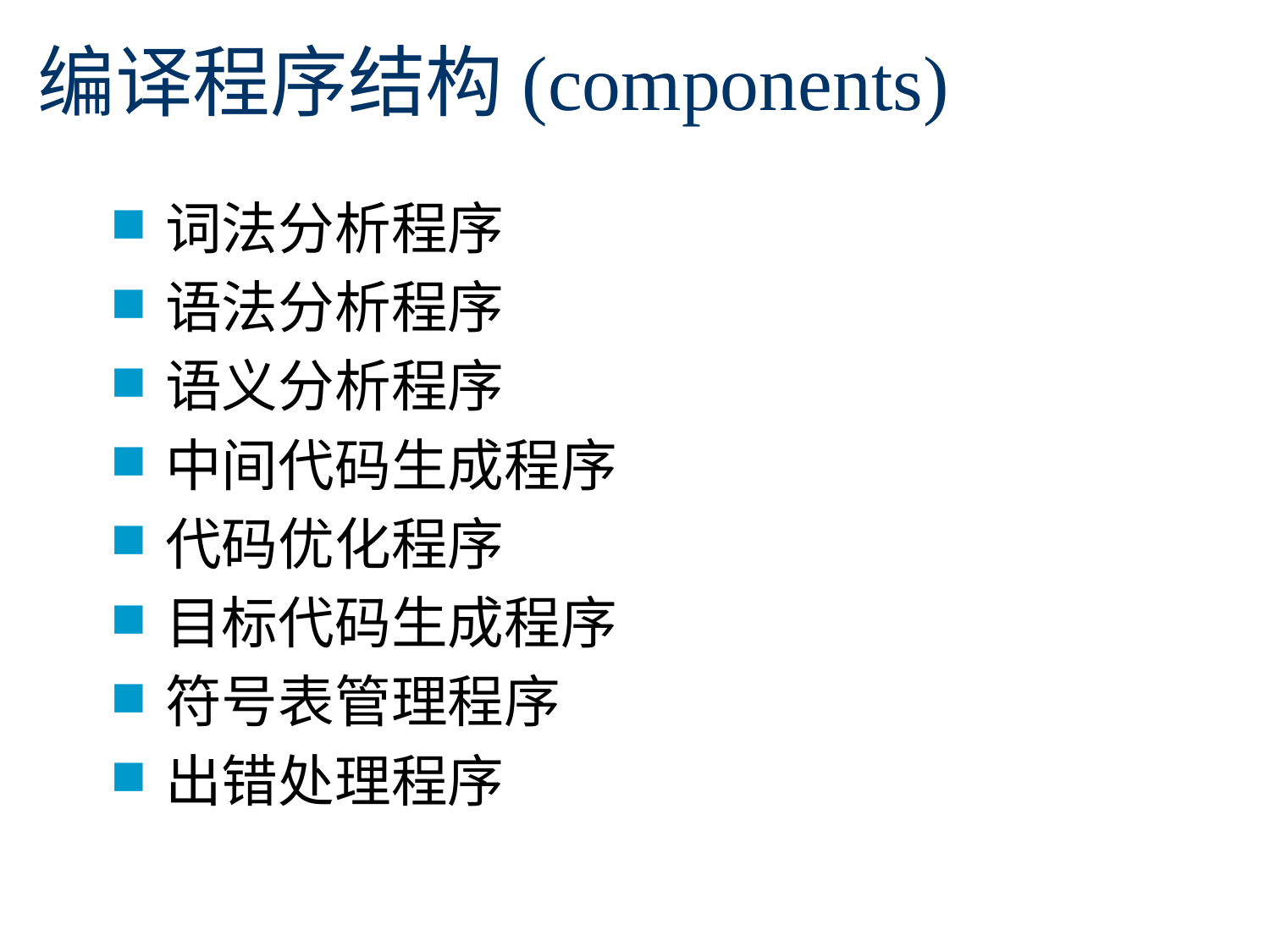

# 编译程序结构(components)
词法分析程序
语法分析程序
语义分析程序
中间代码生成程序
代码优化程序
目标代码生成程序
符号表管理程序
出错处理程序